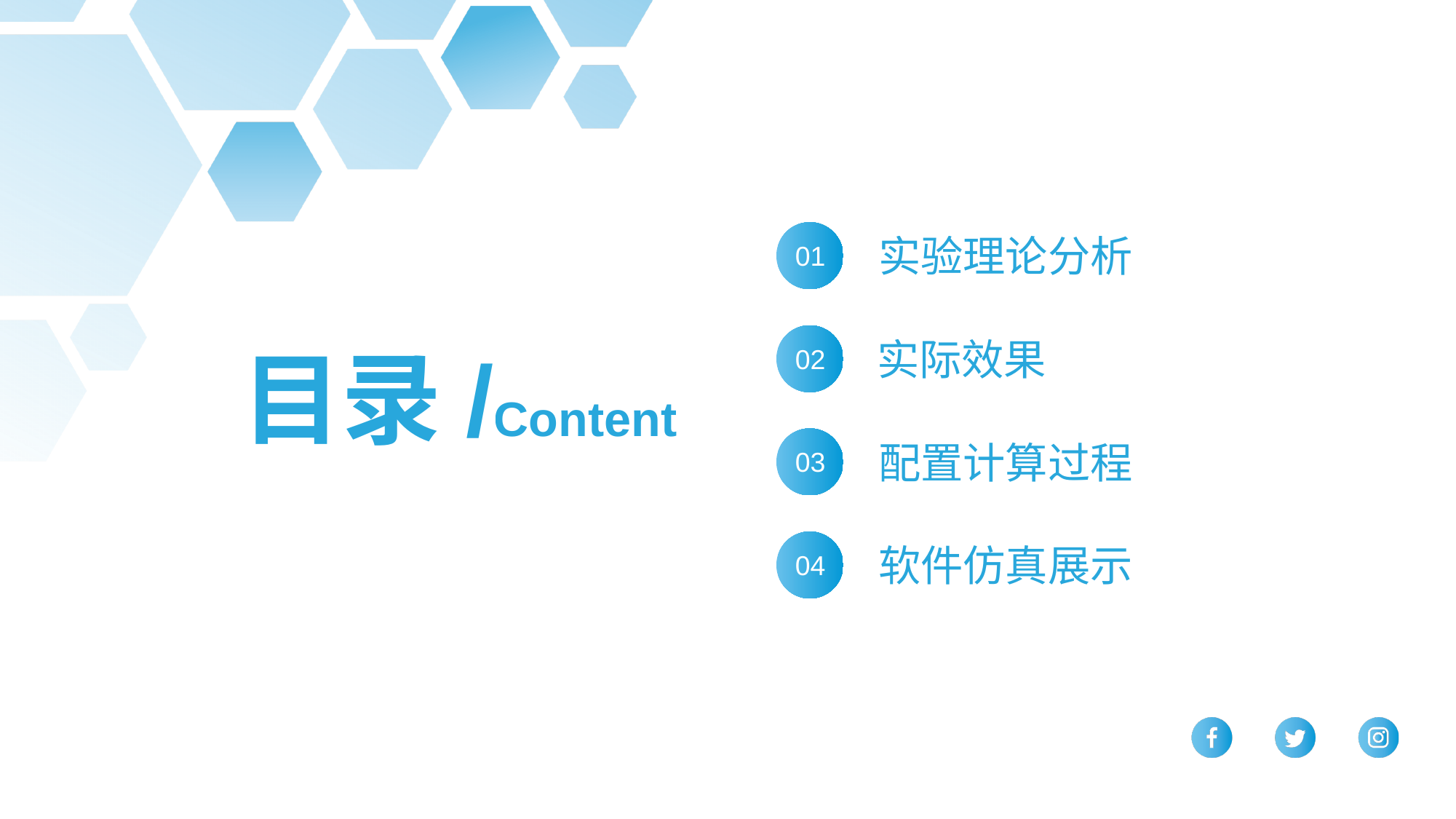

01
实验理论分析

02
实际效果
目录/Content

03
配置计算过程

04
软件仿真展示